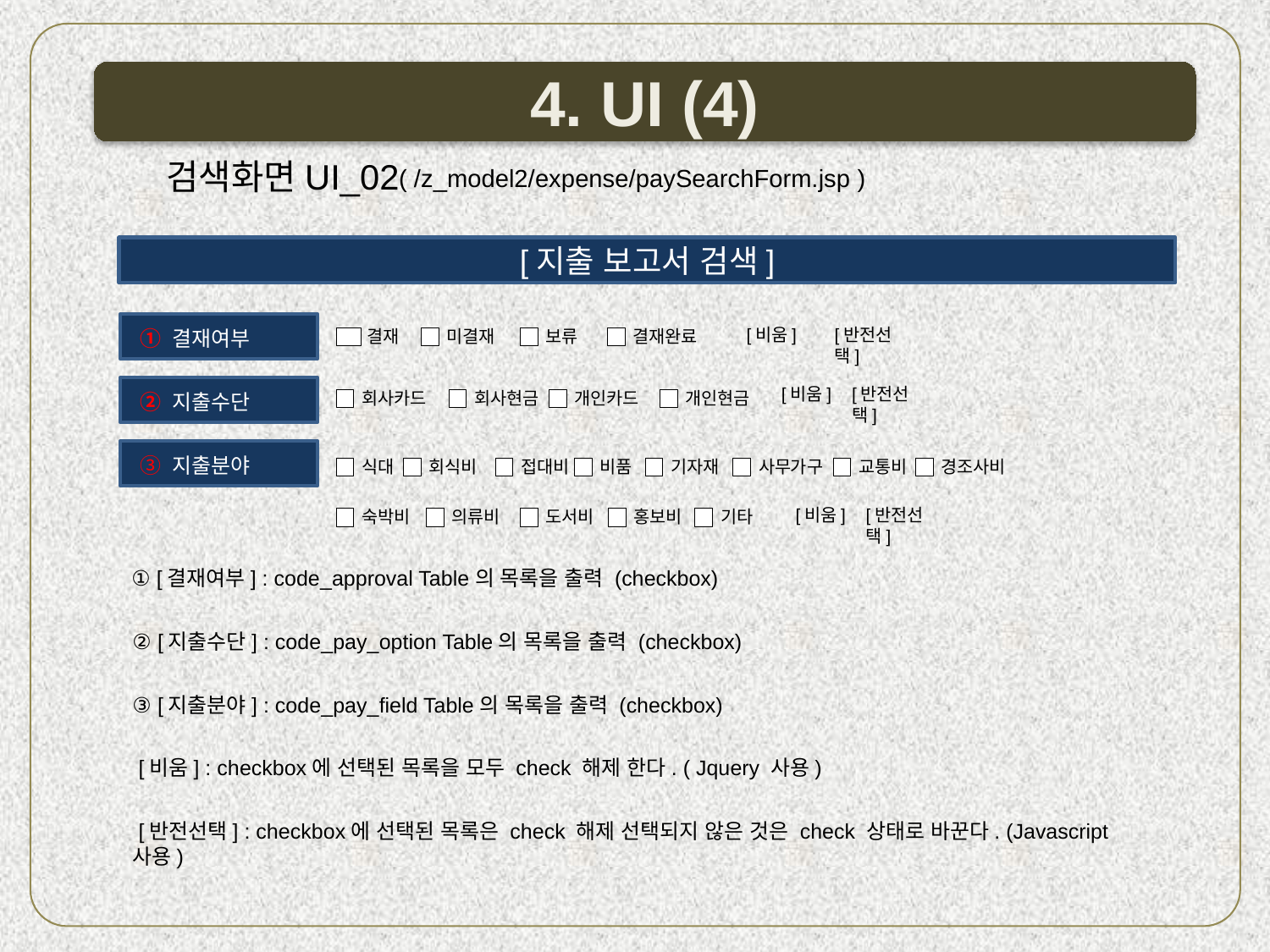

4. UI (4)
검색화면UI_02
( /z_model2/expense/paySearchForm.jsp )
[지출 보고서 검색]

① 결재여부
[비움]
[반전선택]
보류

결재

미결재

결재완료

[비움]
[반전선택]

② 지출수단
회사카드

개인카드

회사현금

개인현금

③ 지출분야
기자재

교통비

식대

접대비

사무가구

경조사비

회식비

비품

[비움]
[반전선택]
기타

숙박비

도서비

의류비

홍보비

① [결재여부] : code_approval Table의 목록을 출력 (checkbox)
② [지출수단] : code_pay_option Table의 목록을 출력 (checkbox)
③ [지출분야] : code_pay_field Table의 목록을 출력 (checkbox)
 [비움] : checkbox에 선택된 목록을 모두 check 해제 한다. ( Jquery 사용)
 [반전선택] : checkbox에 선택된 목록은 check 해제 선택되지 않은 것은 check 상태로 바꾼다. (Javascript사용)